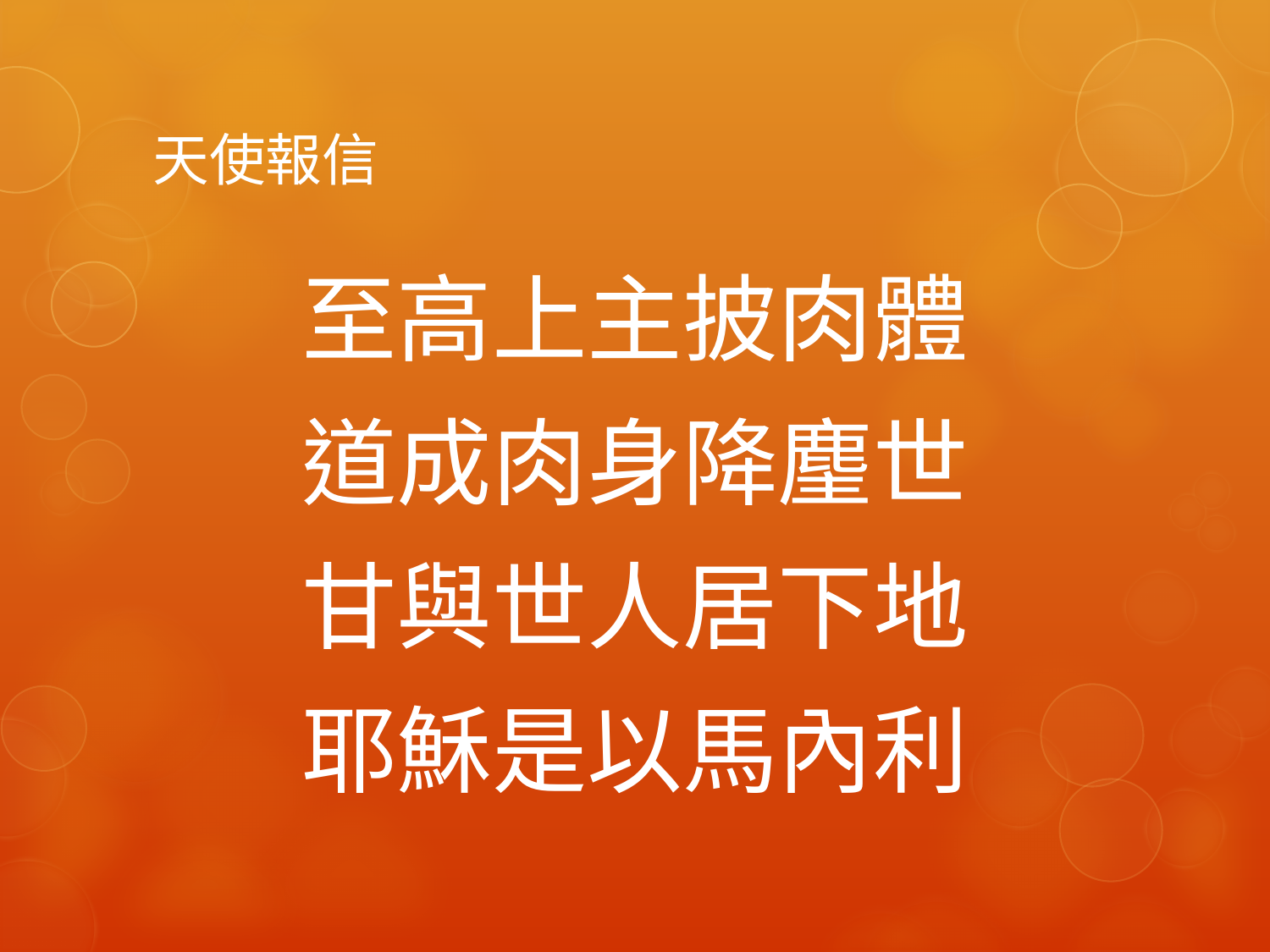

# 天使報信
至高上主披肉體
道成肉身降麈世
甘與世人居下地
耶穌是以馬內利